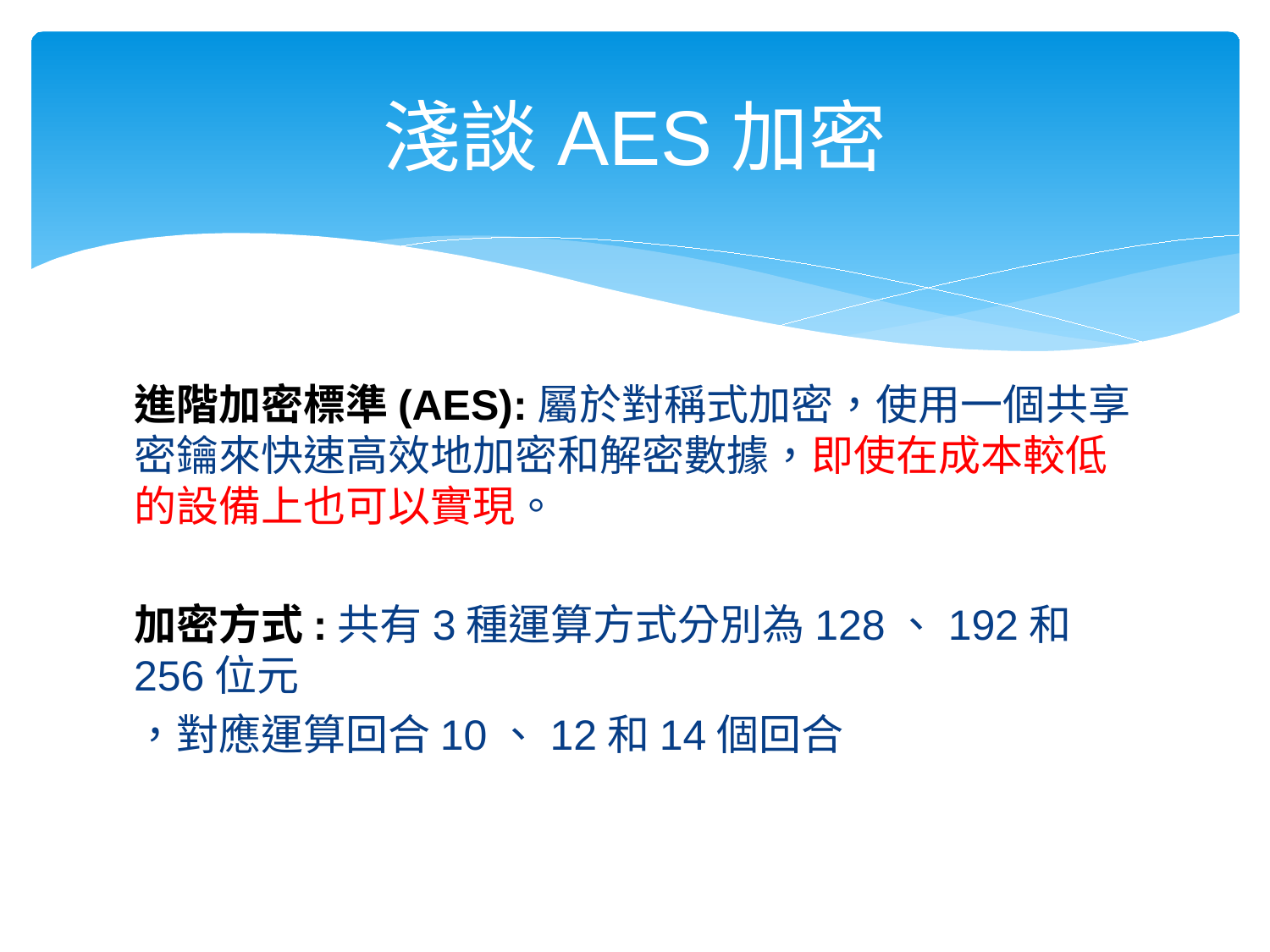

# 淺談AES加密
進階加密標準(AES):屬於對稱式加密，使用一個共享密鑰來快速高效地加密和解密數據，即使在成本較低的設備上也可以實現。

加密方式:共有3種運算方式分別為128、192和256位元
，對應運算回合10、12和14個回合